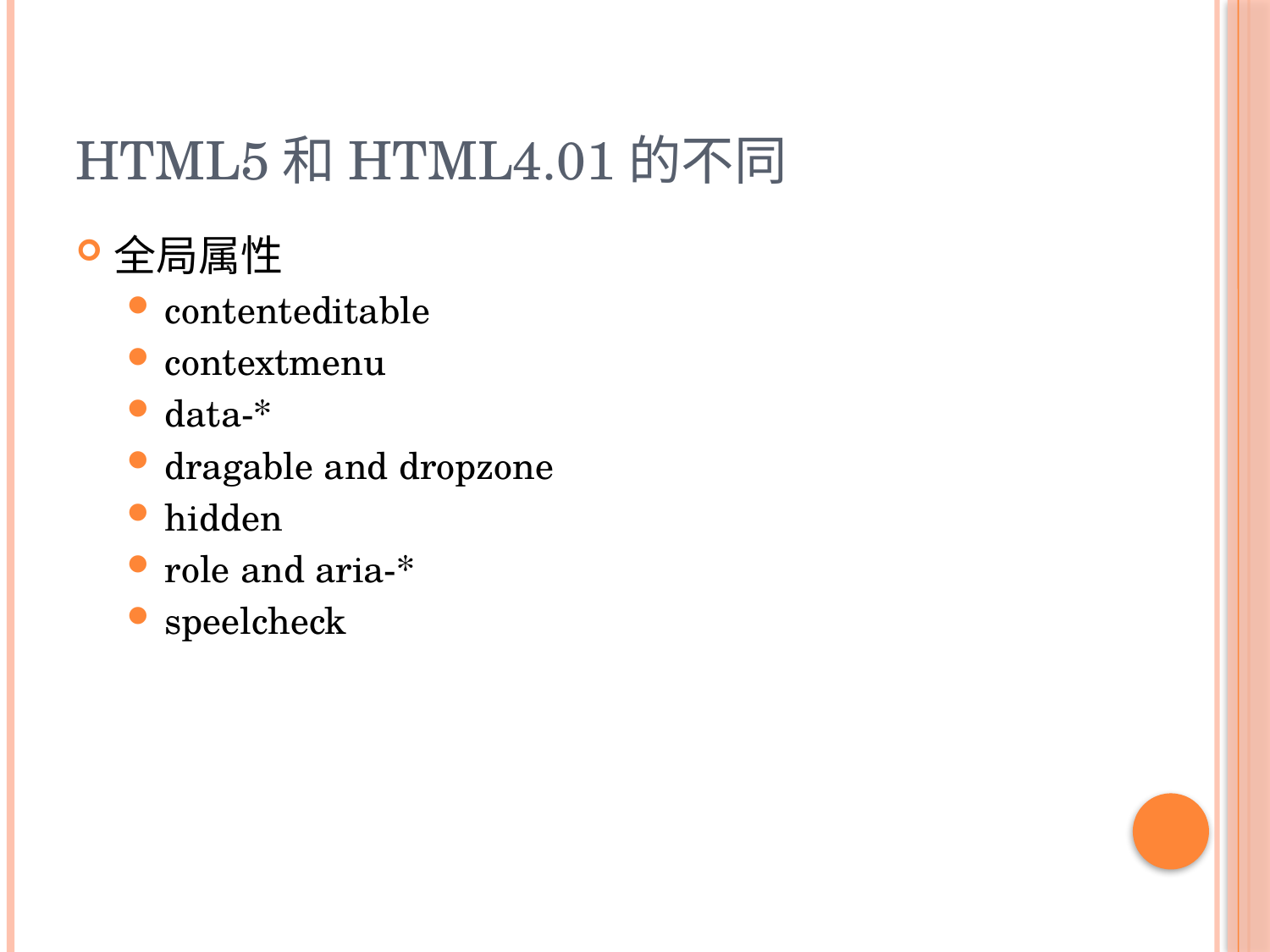

# HTML5和HTML4.01的不同
全局属性
contenteditable
contextmenu
data-*
dragable and dropzone
hidden
role and aria-*
speelcheck